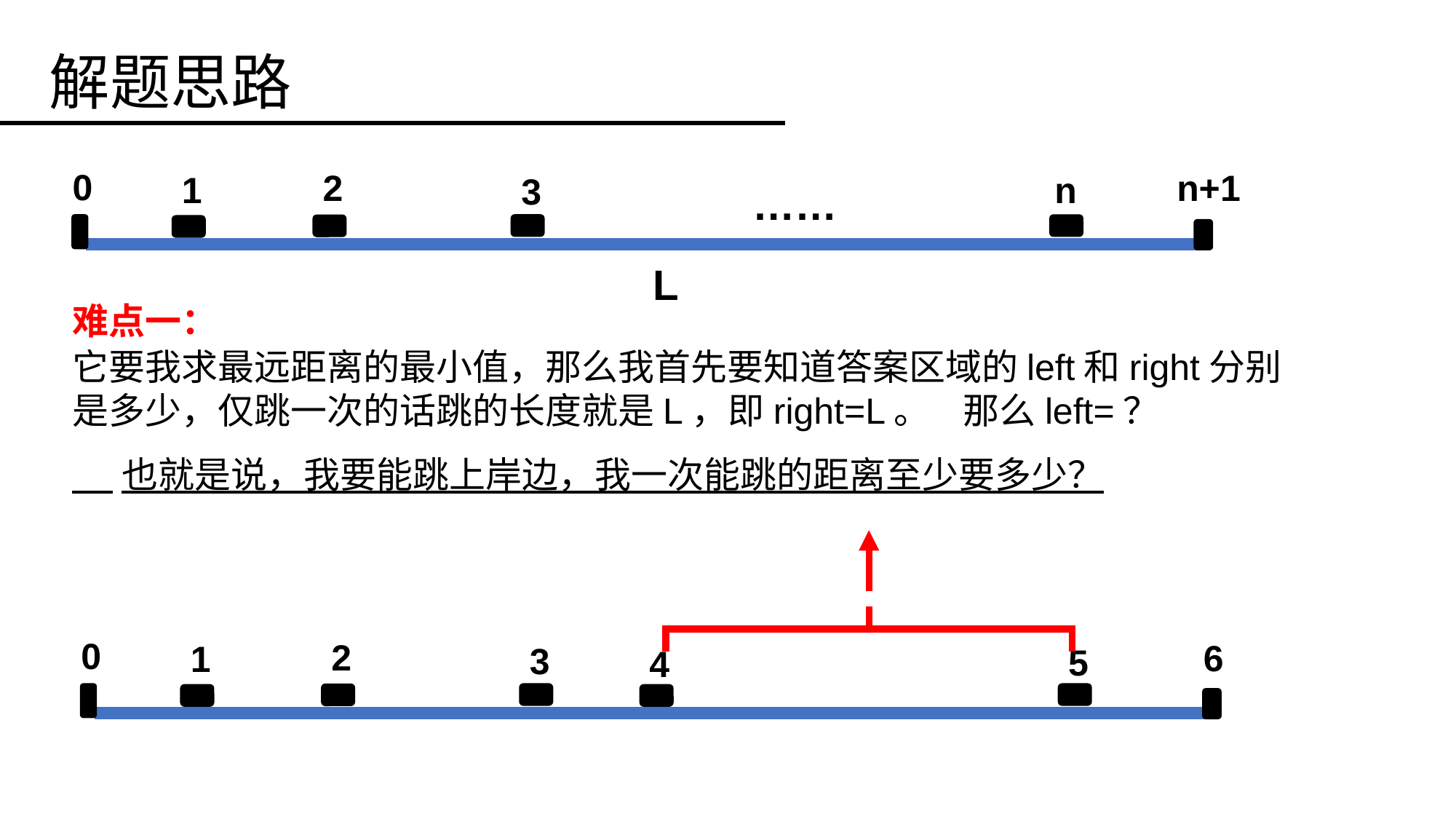

解题思路
0
2
n+1
n
1
3
……

L
难点一：
它要我求最远距离的最小值，那么我首先要知道答案区域的left和right分别是多少，仅跳一次的话跳的长度就是L，即right=L。    那么left=？

     也就是说，我要能跳上岸边，我一次能跳的距离至少要多少？

0
2
6
1
3
5

4